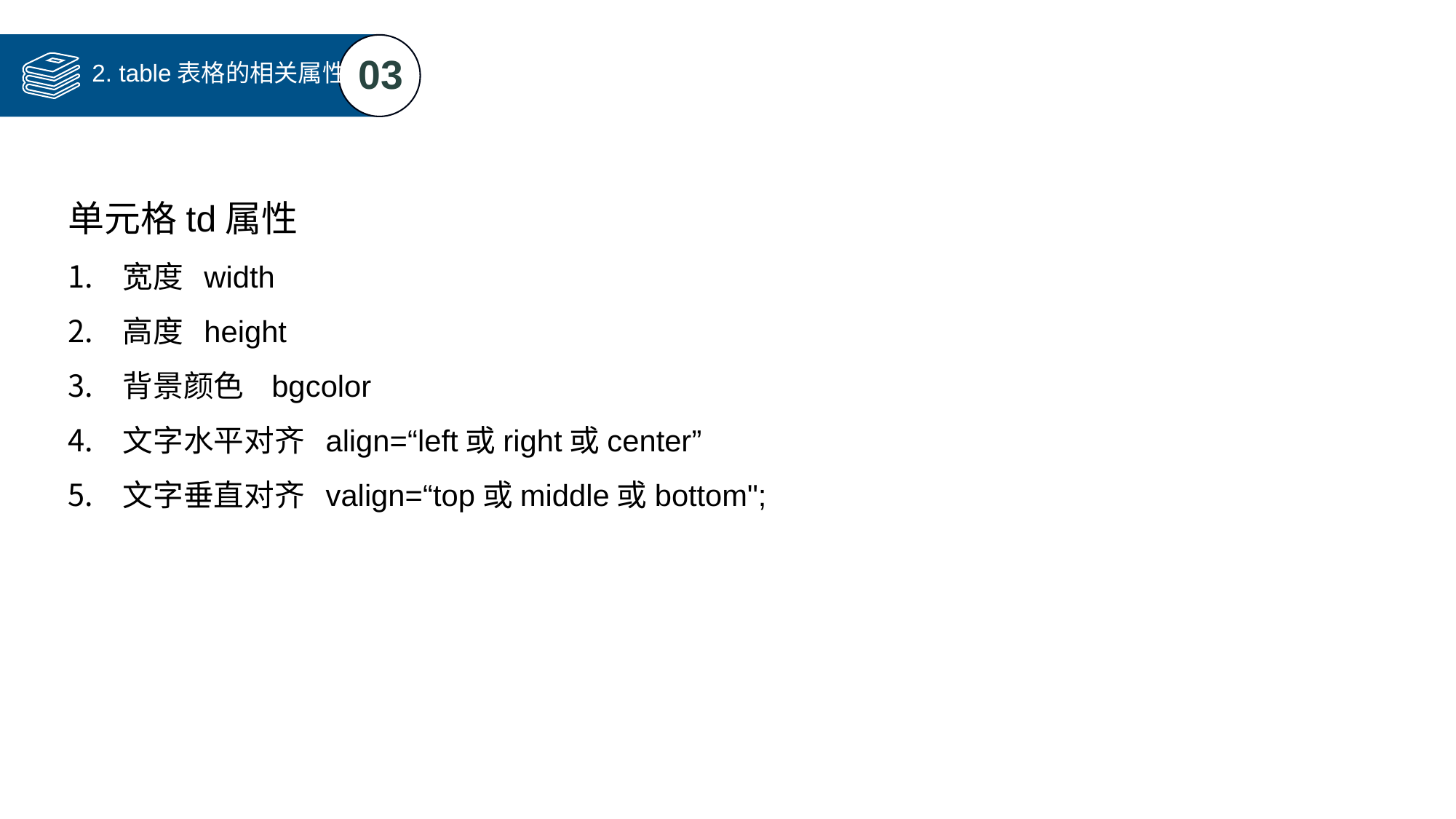

03
2. table表格的相关属性

单元格td属性
宽度  width
高度  height
背景颜色   bgcolor
文字水平对齐  align=“left或right或center”
文字垂直对齐  valign=“top或middle或bottom";